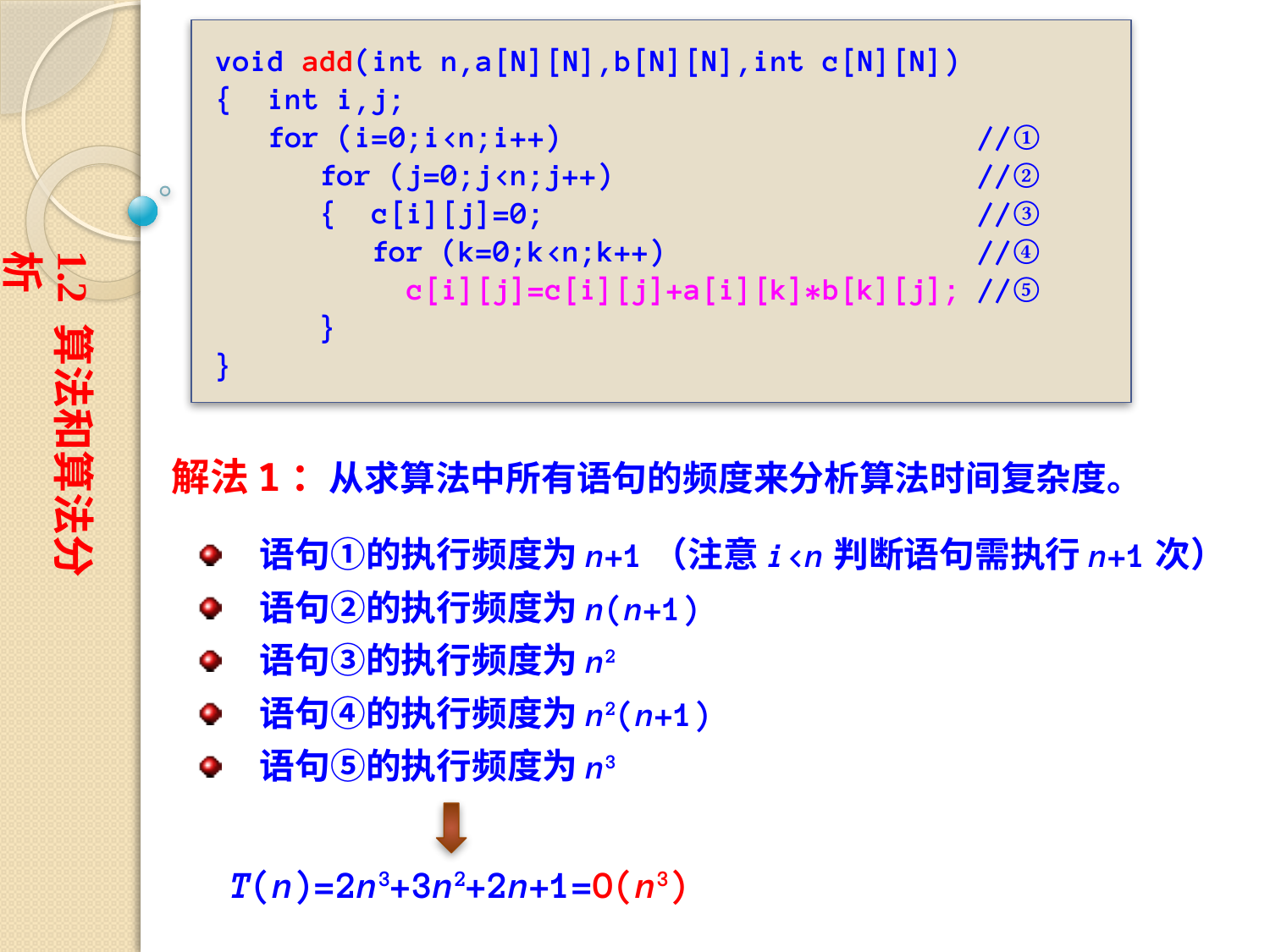

void add(int n,a[N][N],b[N][N],int c[N][N])
{  int i,j;
   for (i=0;i<n;i++)				//①
      for (j=0;j<n;j++)			//②
      {  c[i][j]=0;				//③
         for (k=0;k<n;k++)			//④
           c[i][j]=c[i][j]+a[i][k]*b[k][j];	//⑤
      }
}
1.2 算法和算法分析
解法1：从求算法中所有语句的频度来分析算法时间复杂度。
语句①的执行频度为n+1（注意i<n判断语句需执行n+1次）
语句②的执行频度为n(n+1)
语句③的执行频度为n2
语句④的执行频度为n2(n+1)
语句⑤的执行频度为n3

T(n)=2n3+3n2+2n+1=O(n3)